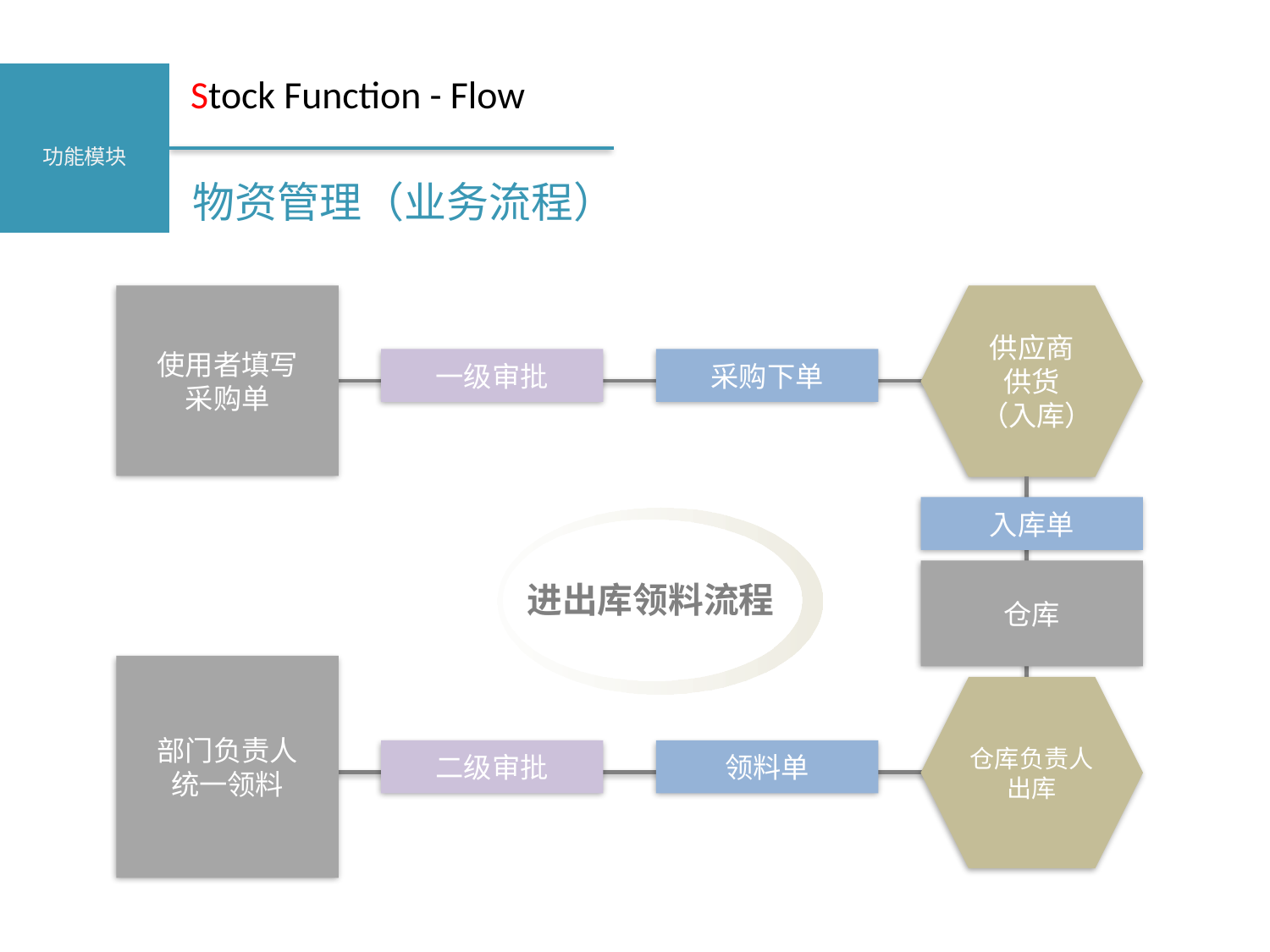

Stock Function - Flow
功能模块
物资管理（业务流程）
使用者填写
采购单
供应商
供货
 （入库）
一级审批
采购下单
入库单

仓库
进出库领料流程
部门负责人
统一领料
仓库负责人
出库
二级审批
领料单